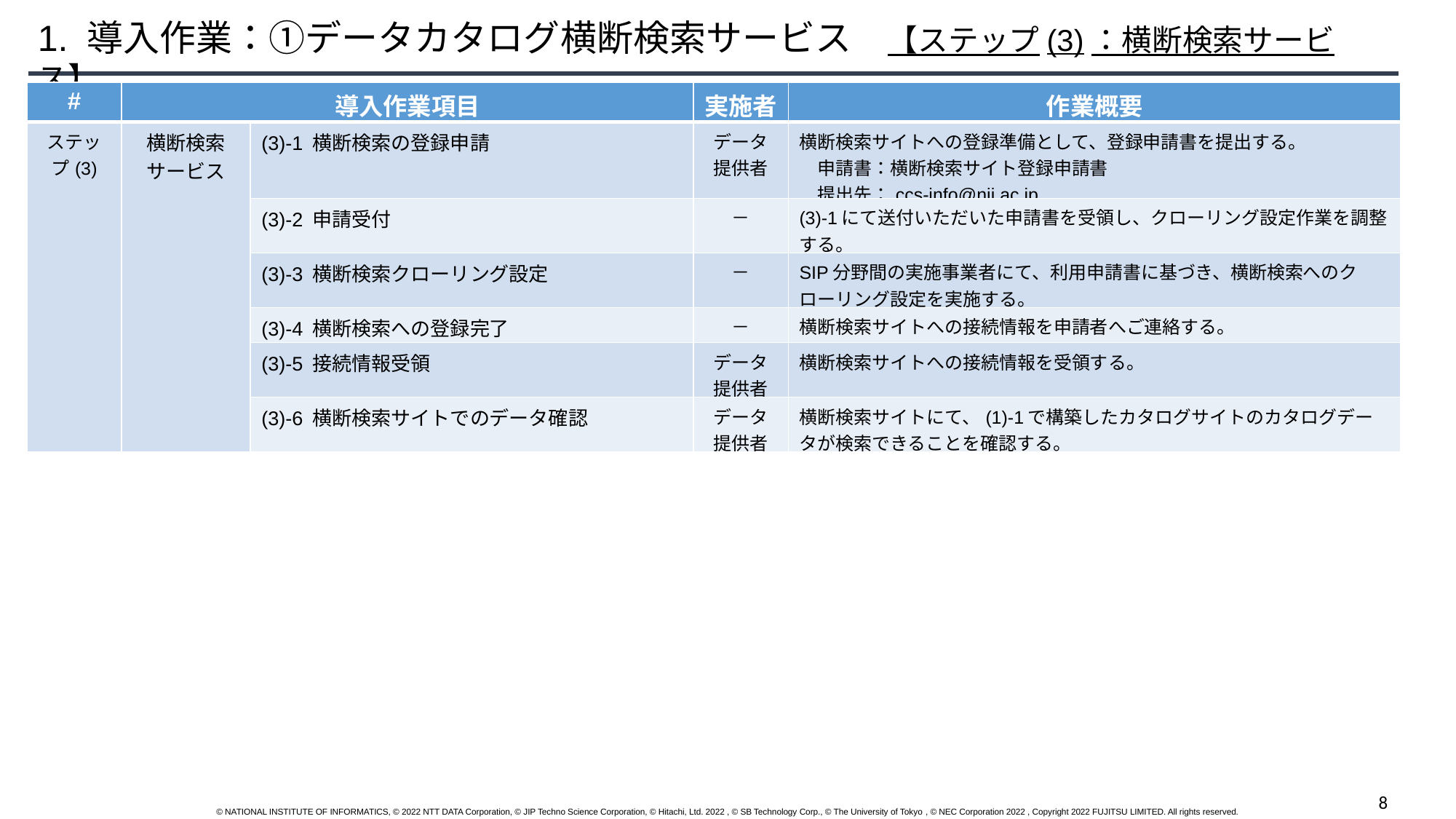

1. 導入作業：①データカタログ横断検索サービス　【ステップ(3)：横断検索サービス】
| # | 導入作業項目 |  | 実施者 | 作業概要 |
| --- | --- | --- | --- | --- |
| ステップ(3) | 横断検索 サービス | (3)-1 横断検索の登録申請 | データ 提供者 | 横断検索サイトへの登録準備として、登録申請書を提出する。 　申請書：横断検索サイト登録申請書 　提出先：ccs-info@nii.ac.jp |
|  |  | (3)-2 申請受付 | － | (3)-1にて送付いただいた申請書を受領し、クローリング設定作業を調整する。 |
|  |  | (3)-3 横断検索クローリング設定 | － | SIP分野間の実施事業者にて、利用申請書に基づき、横断検索へのクローリング設定を実施する。 |
|  |  | (3)-4 横断検索への登録完了 | － | 横断検索サイトへの接続情報を申請者へご連絡する。 |
|  |  | (3)-5 接続情報受領 | データ 提供者 | 横断検索サイトへの接続情報を受領する。 |
|  |  | (3)-6 横断検索サイトでのデータ確認 | データ 提供者 | 横断検索サイトにて、(1)-1で構築したカタログサイトのカタログデータが検索できることを確認する。 |